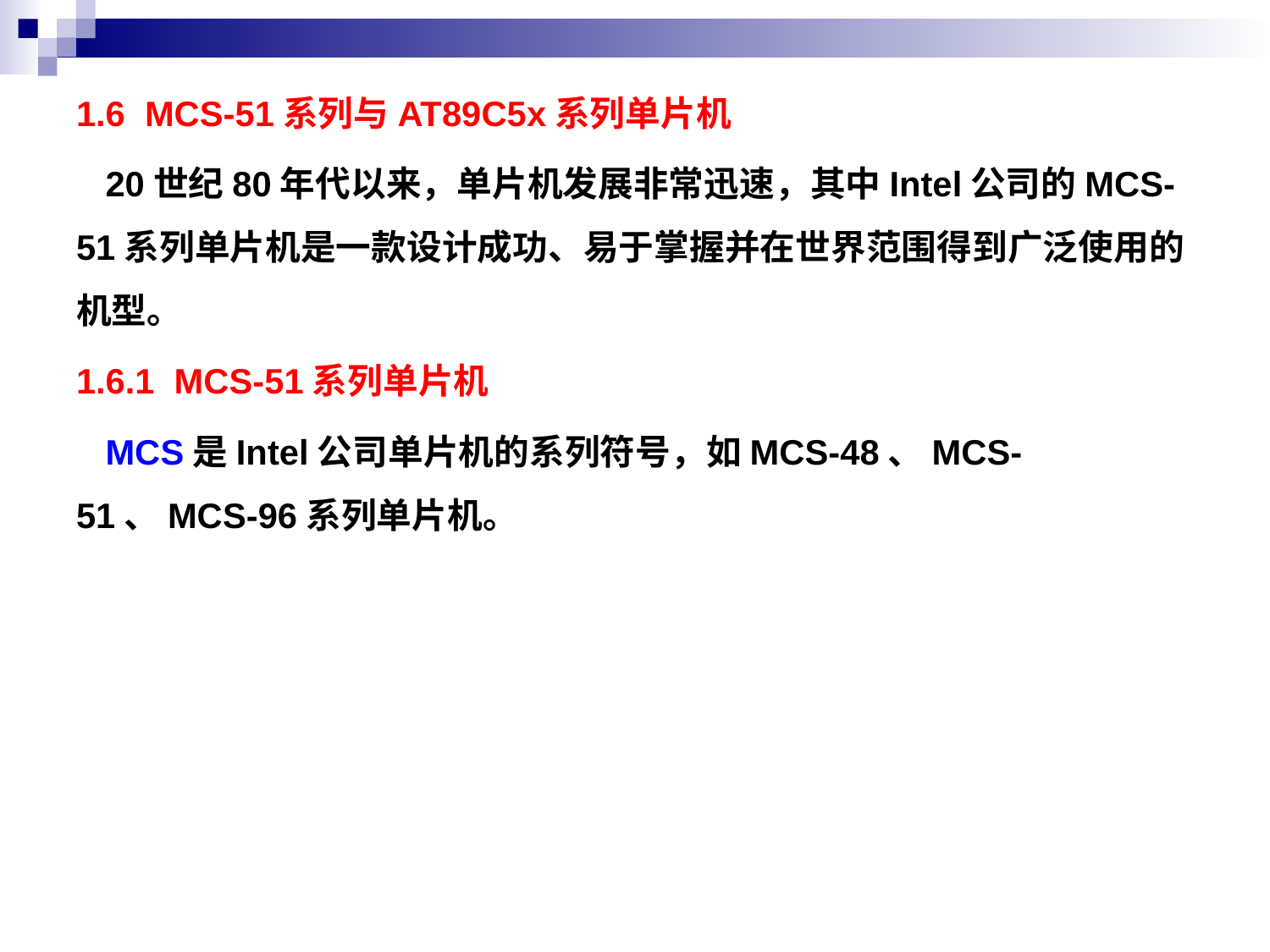

# 1.6  MCS-51系列与AT89C5x系列单片机
   20世纪80年代以来，单片机发展非常迅速，其中Intel公司的MCS-51系列单片机是一款设计成功、易于掌握并在世界范围得到广泛使用的机型。
1.6.1  MCS-51系列单片机
   MCS是Intel公司单片机的系列符号，如MCS-48、MCS-51、MCS-96系列单片机。

21